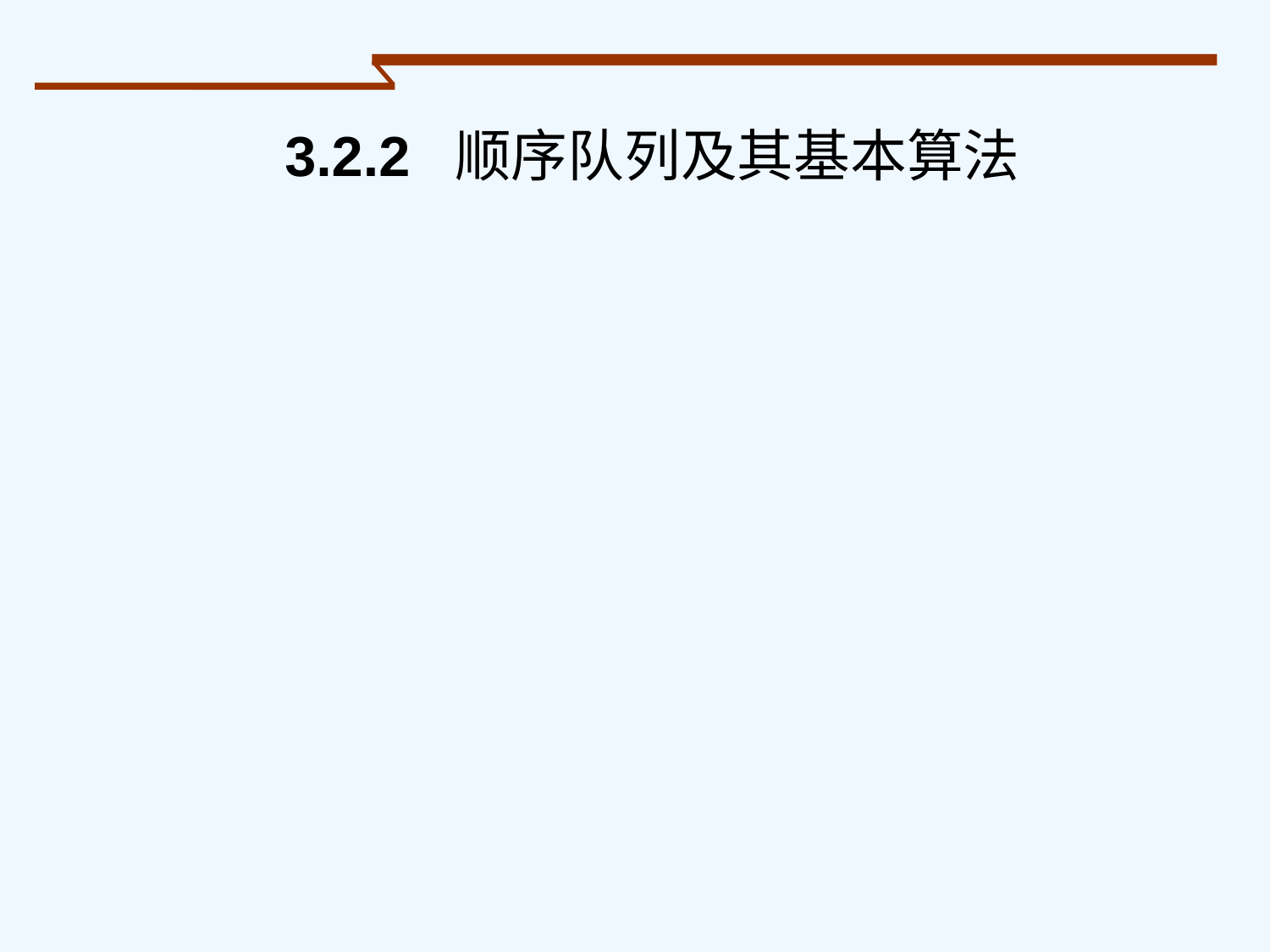

3.2.2  顺序队列及其基本算法
☞ 1. 顺序队列的概念及数据类型
    2. 循环队列
    3. 循环队列的运算实现